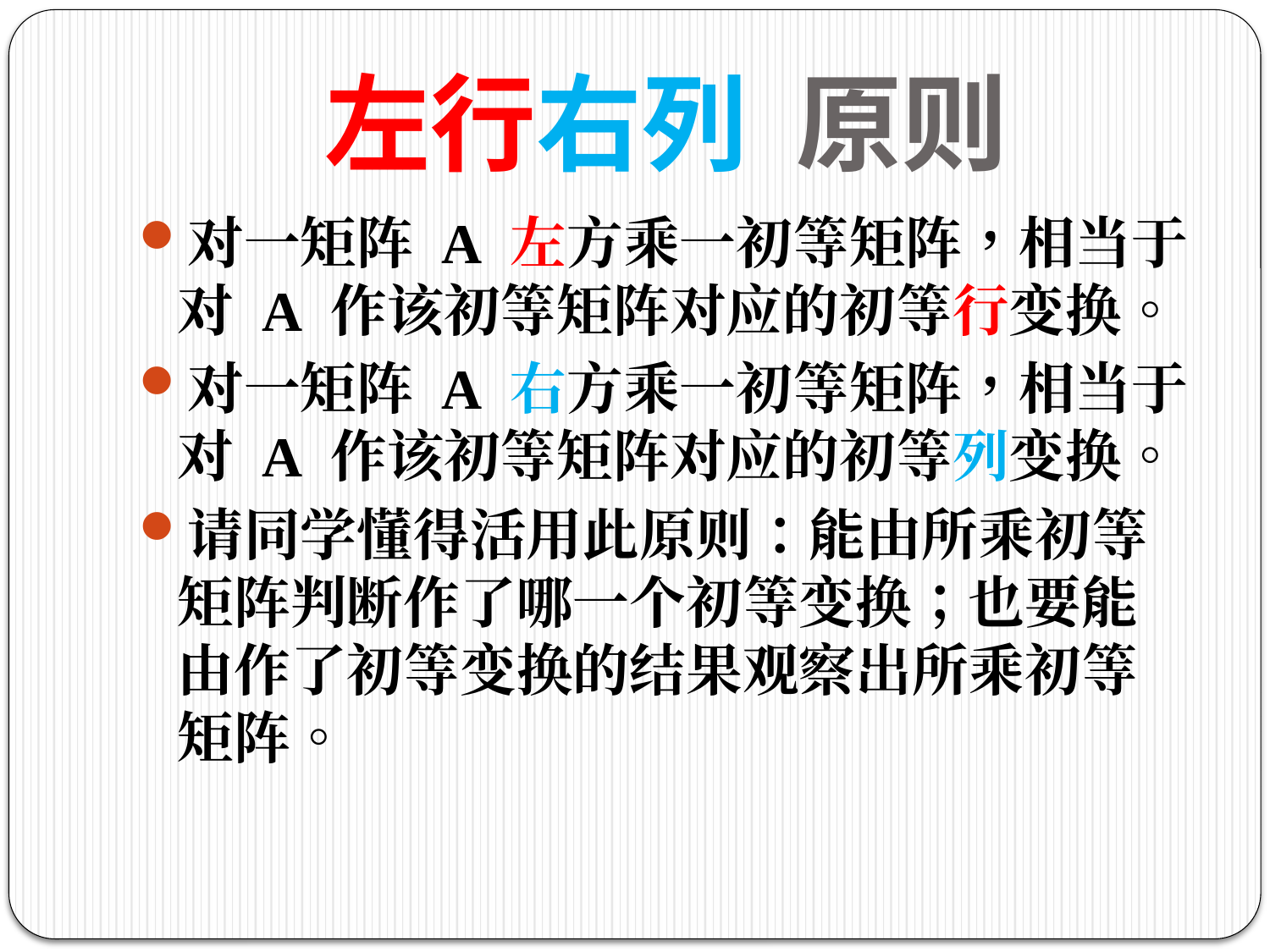

# 左行右列  原则
对一矩阵 A 左方乘一初等矩阵，相当于对 A 作该初等矩阵对应的初等行变换。
对一矩阵 A 右方乘一初等矩阵，相当于对 A 作该初等矩阵对应的初等列变换。
请同学懂得活用此原则：能由所乘初等矩阵判断作了哪一个初等变换；也要能由作了初等变换的结果观察出所乘初等矩阵。